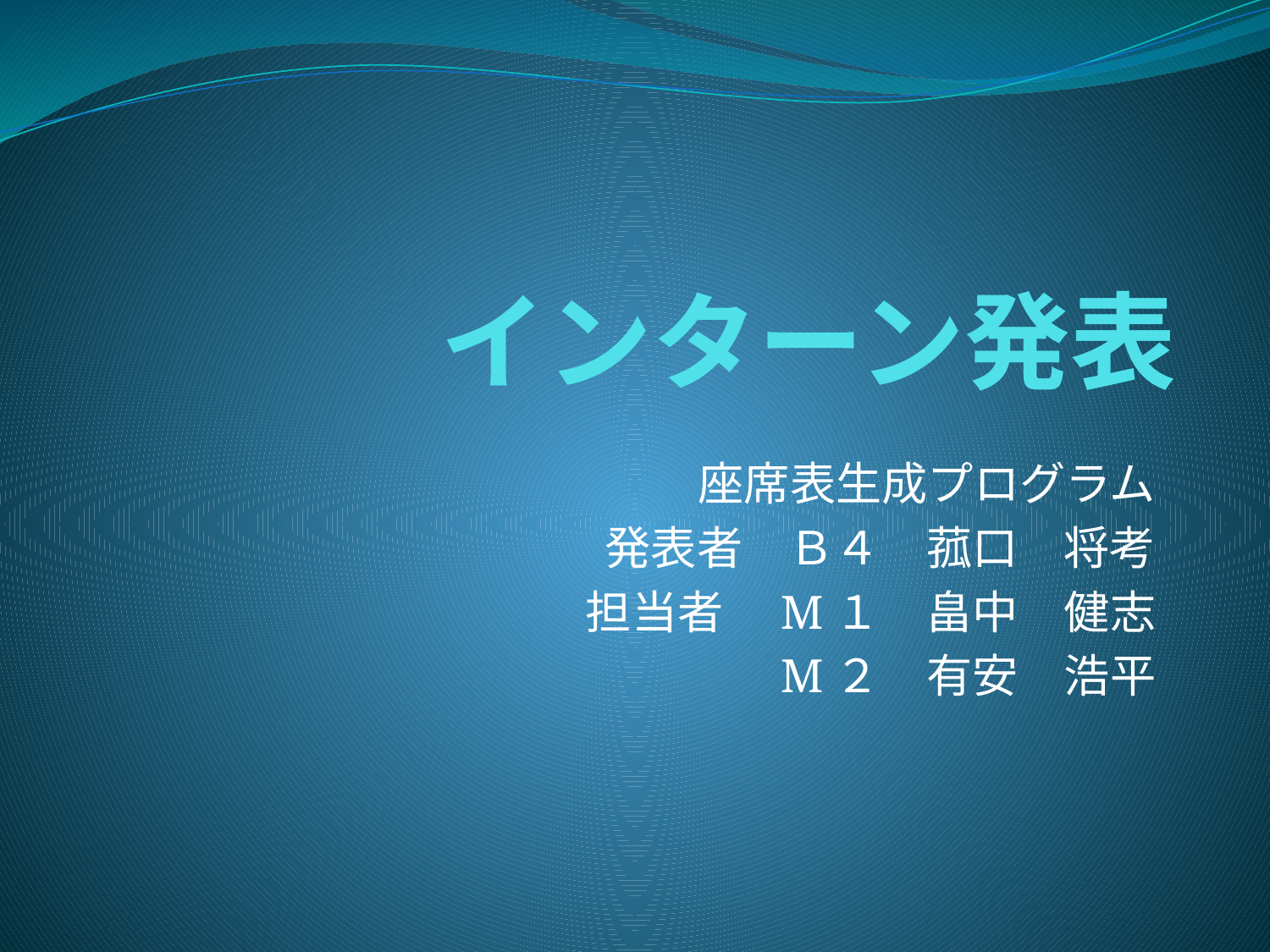

# インターン発表
座席表生成プログラム
発表者　Ｂ４　菰口　将考
担当者　M１　畠中　健志
M２　有安　浩平